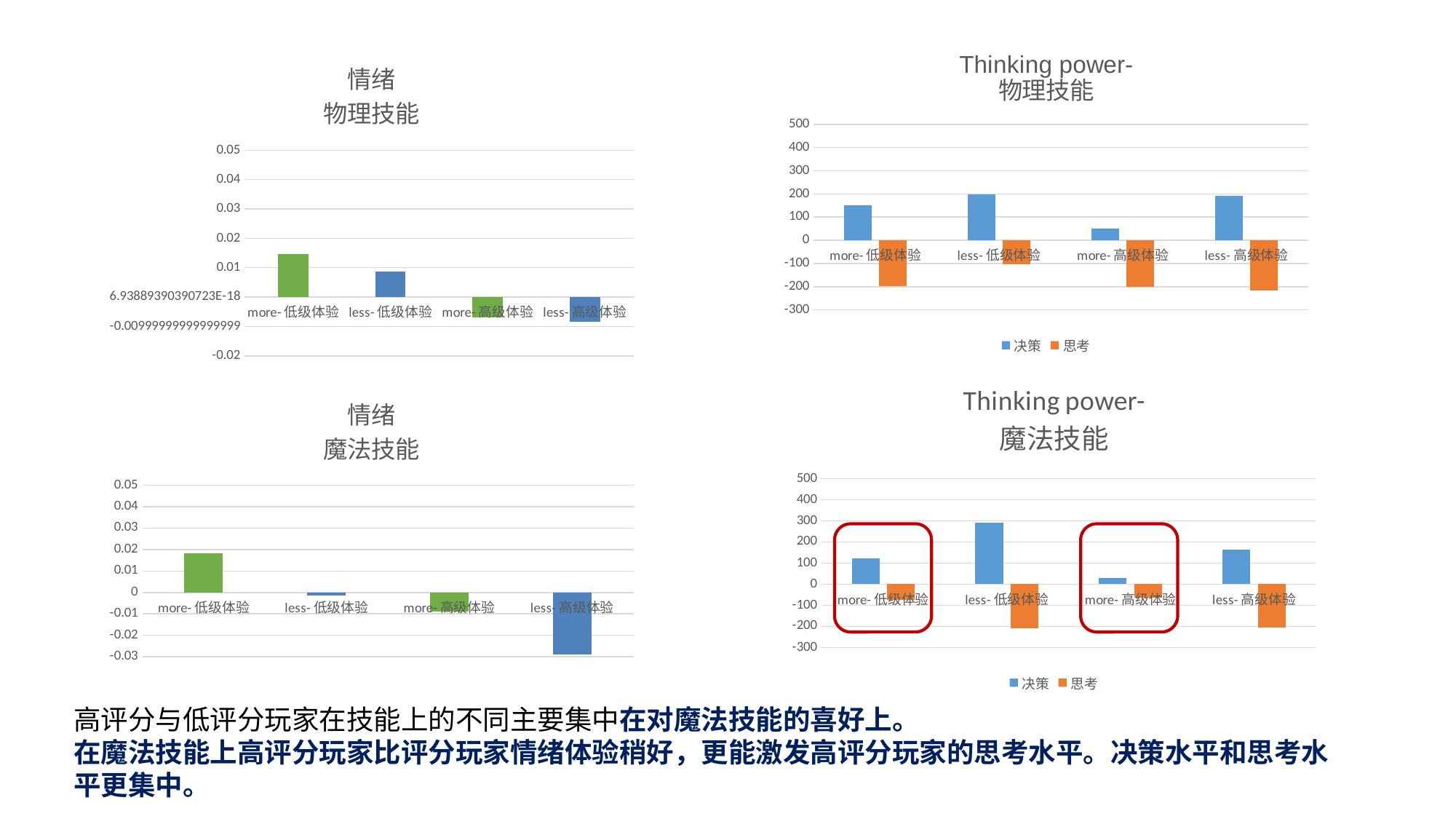

### Chart: Thinking power-
物理技能

| Category | 决策 | 思考 |
|---|---|---|
| more-低级体验 | 149.52879747837048 | -198.57163133682616 |
| less-低级体验 | 198.9085382797257 | -102.56026852138997 |
| more-高级体验 | 50.26894600898905 | -201.2401963929502 |
| less-高级体验 | 193.37940967638437 | -214.72899703942684 |

### Chart: 情绪
物理技能

| Category | 情绪 |
|---|---|
| more-低级体验 | 0.014523692515608538 |
| less-低级体验 | 0.008611242286069739 |
| more-高级体验 | -0.0068227190911116274 |
| less-高级体验 | -0.008375743659162863 |

### Chart: Thinking power-
魔法技能

| Category | 决策 | 思考 |
|---|---|---|
| more-低级体验 | 122.7929382362828 | -75.6255524873185 |
| less-低级体验 | 292.67541032942523 | -208.46340948296879 |
| more-高级体验 | 30.197567131779437 | -65.0106223604158 |
| less-高级体验 | 164.66692571432327 | -206.78959661077587 |

### Chart: 情绪
魔法技能

| Category | 情绪 |
|---|---|
| more-低级体验 | 0.01831649397624324 |
| less-低级体验 | -0.001432172201444618 |
| more-高级体验 | -0.009066139008881665 |
| less-高级体验 | -0.028799993347006114 |

高评分与低评分玩家在技能上的不同主要集中在对魔法技能的喜好上。
在魔法技能上高评分玩家比评分玩家情绪体验稍好，更能激发高评分玩家的思考水平。决策水平和思考水平更集中。